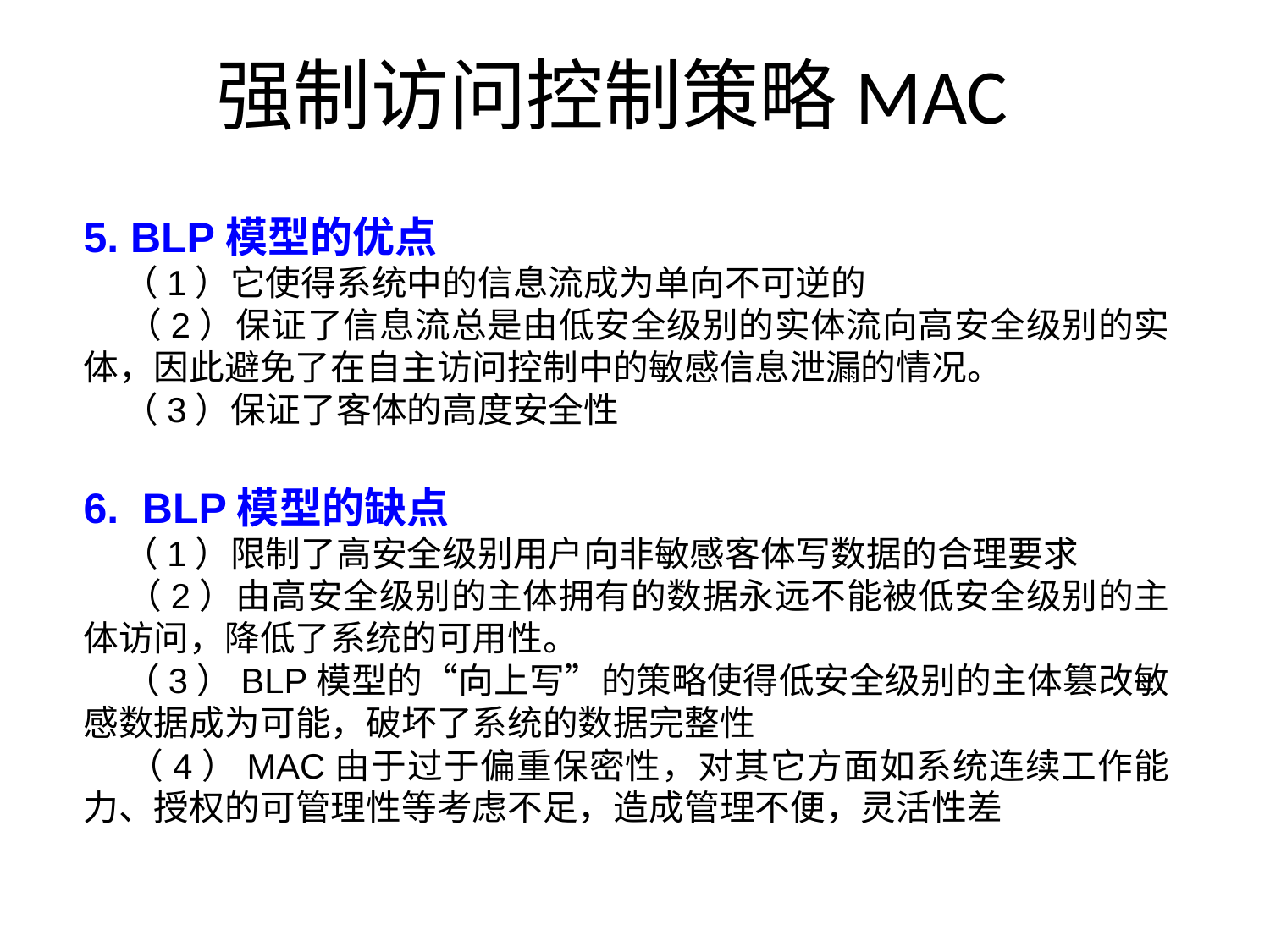

# 强制访问控制策略MAC
5. BLP模型的优点
    （1）它使得系统中的信息流成为单向不可逆的
    （2）保证了信息流总是由低安全级别的实体流向高安全级别的实体，因此避免了在自主访问控制中的敏感信息泄漏的情况。
    （3）保证了客体的高度安全性

6.  BLP模型的缺点
    （1）限制了高安全级别用户向非敏感客体写数据的合理要求
    （2）由高安全级别的主体拥有的数据永远不能被低安全级别的主体访问，降低了系统的可用性。
    （3）BLP模型的“向上写”的策略使得低安全级别的主体篡改敏感数据成为可能，破坏了系统的数据完整性
    （4）MAC由于过于偏重保密性，对其它方面如系统连续工作能力、授权的可管理性等考虑不足，造成管理不便，灵活性差